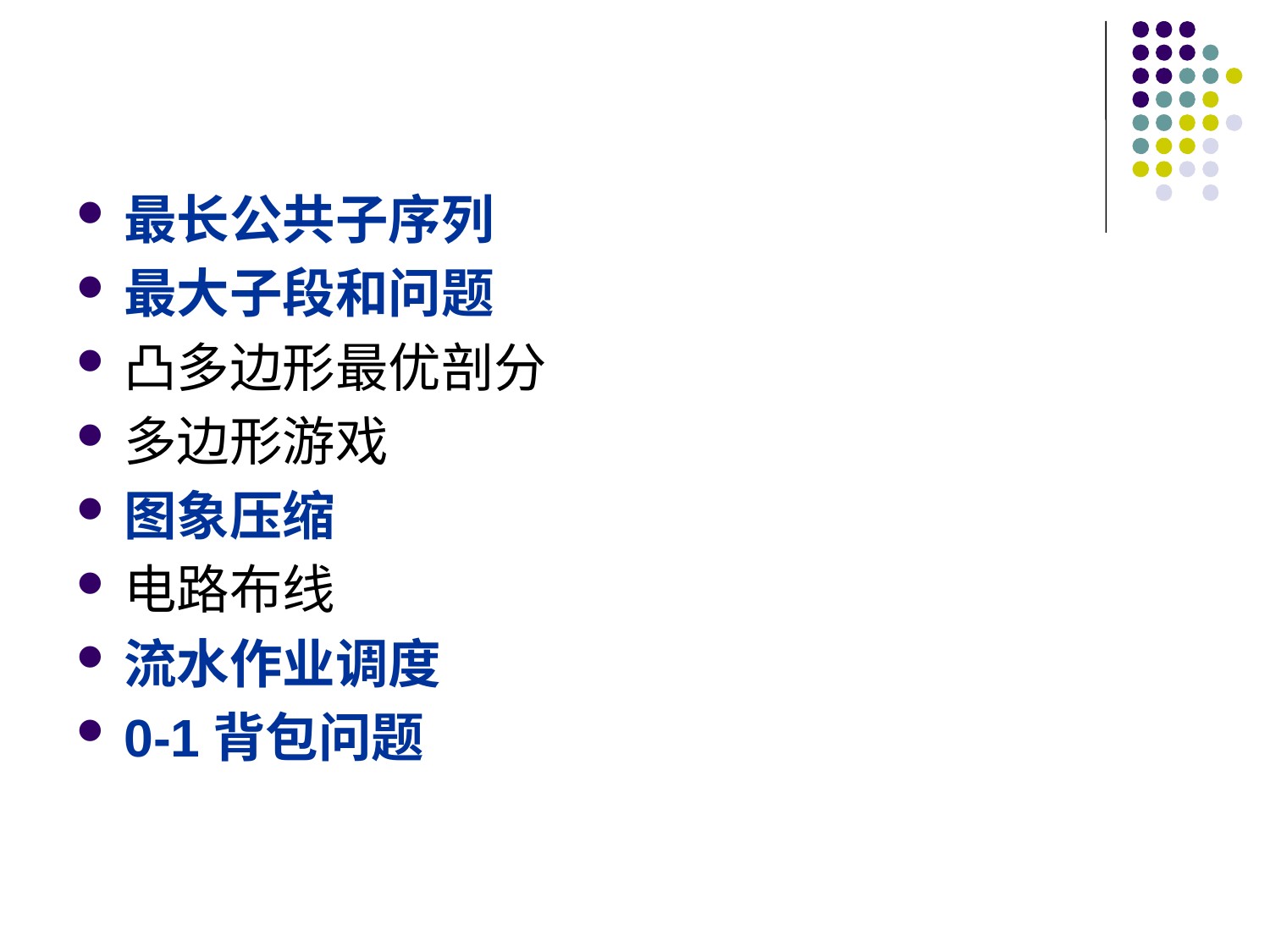

最长公共子序列
最大子段和问题
凸多边形最优剖分
多边形游戏
图象压缩
电路布线
流水作业调度
0-1背包问题